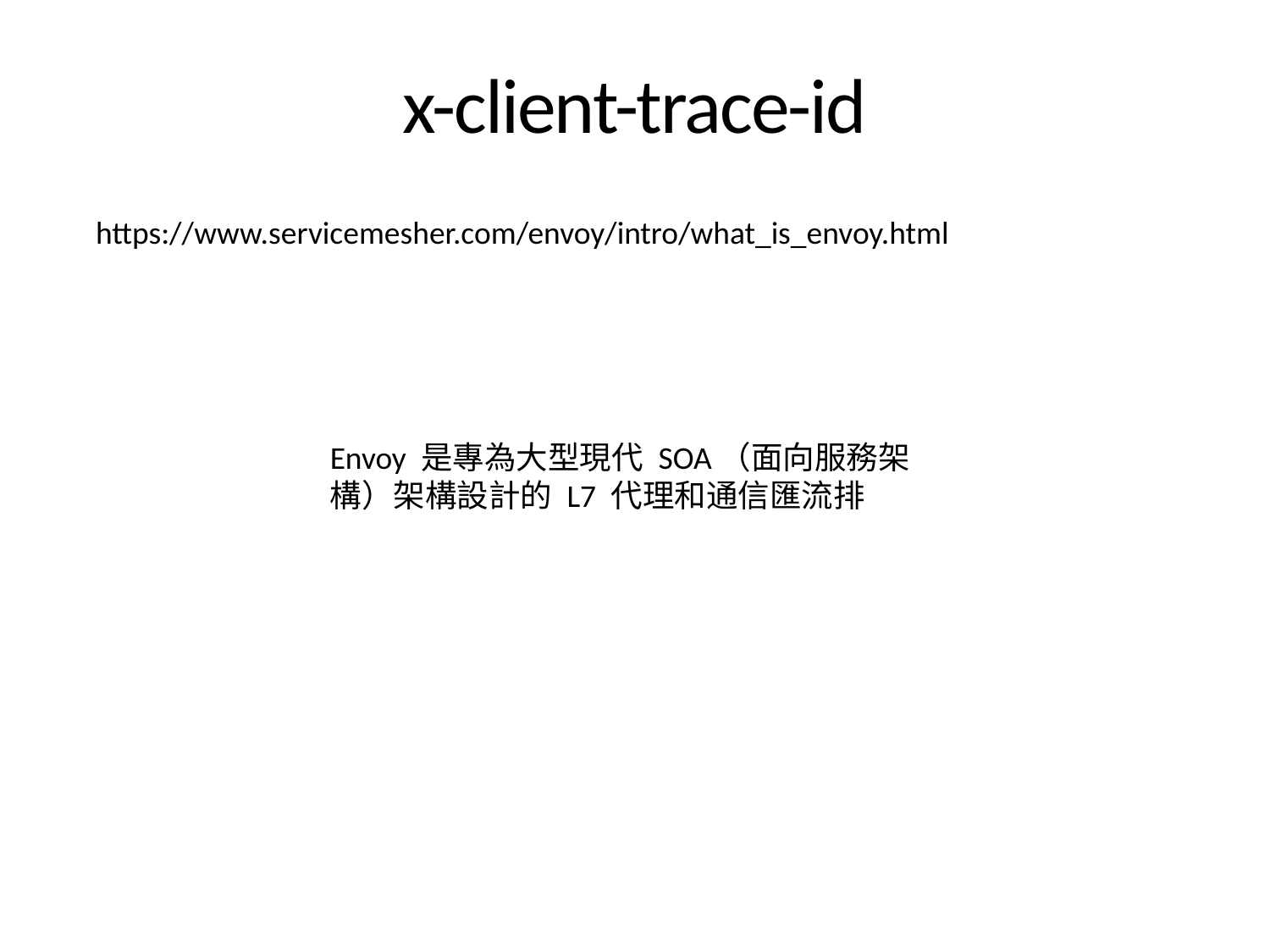

# x-client-trace-id
https://www.servicemesher.com/envoy/intro/what_is_envoy.html
Envoy 是專為大型現代 SOA（面向服務架構）架構設計的 L7 代理和通信匯流排